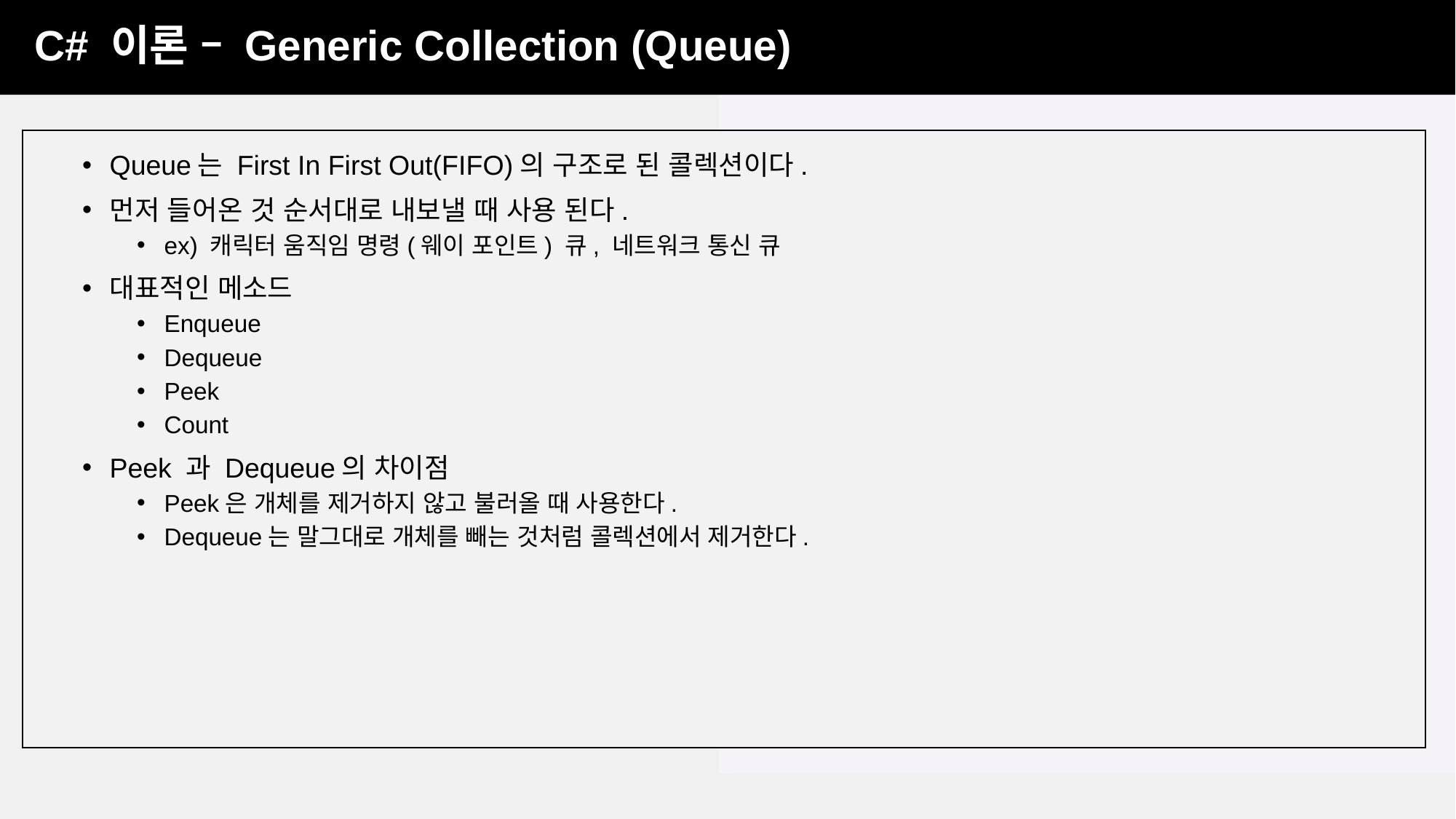

C# 이론 – Generic Collection (Queue)
Queue는 First In First Out(FIFO)의 구조로 된 콜렉션이다.
먼저 들어온 것 순서대로 내보낼 때 사용 된다.
ex) 캐릭터 움직임 명령(웨이 포인트) 큐, 네트워크 통신 큐
대표적인 메소드
Enqueue
Dequeue
Peek
Count
Peek 과 Dequeue의 차이점
Peek은 개체를 제거하지 않고 불러올 때 사용한다.
Dequeue는 말그대로 개체를 빼는 것처럼 콜렉션에서 제거한다.